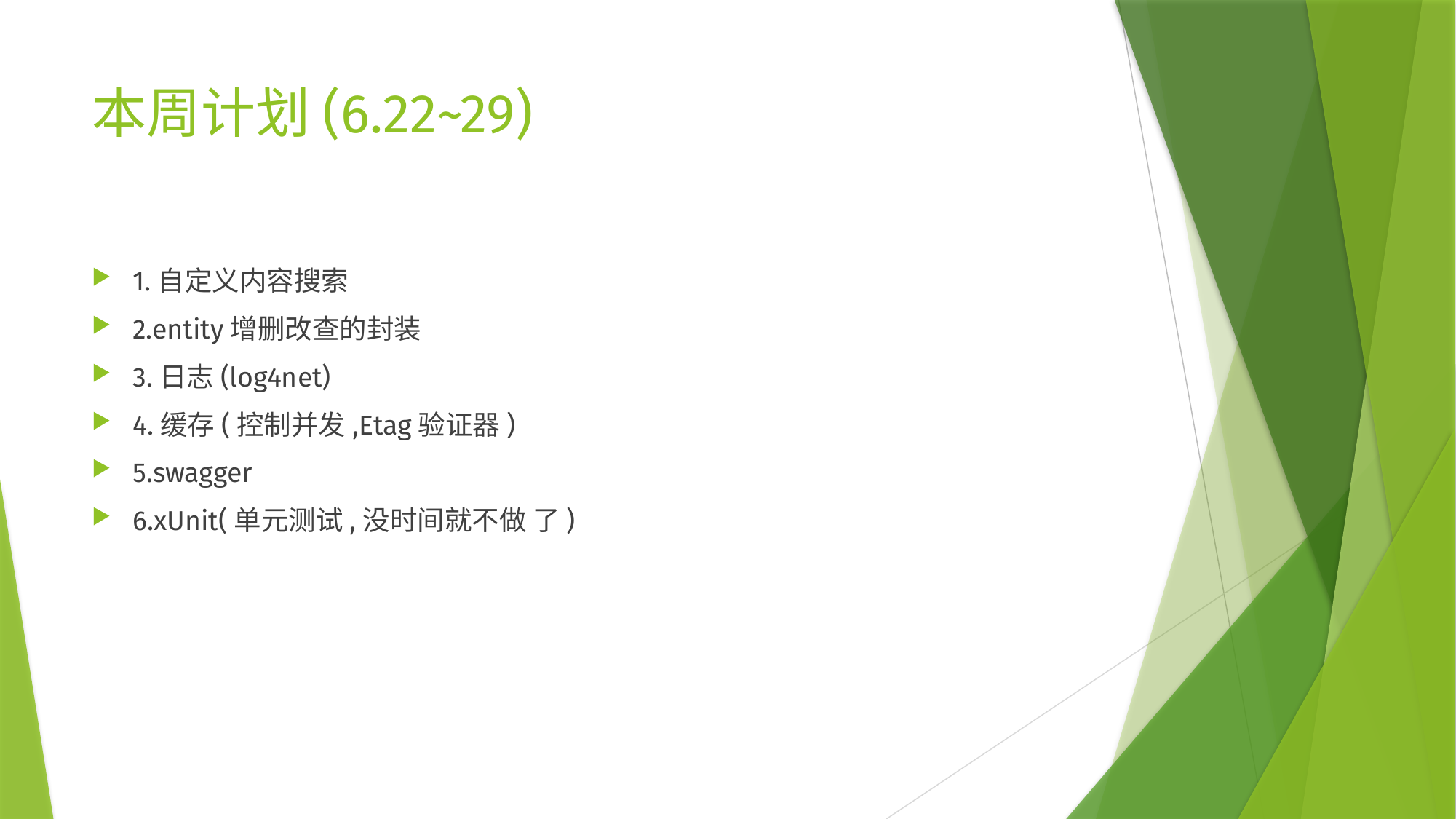

# 本周计划(6.22~29)
1.自定义内容搜索
2.entity增删改查的封装
3.日志(log4net)
4.缓存(控制并发,Etag验证器)
5.swagger
6.xUnit(单元测试,没时间就不做 了)